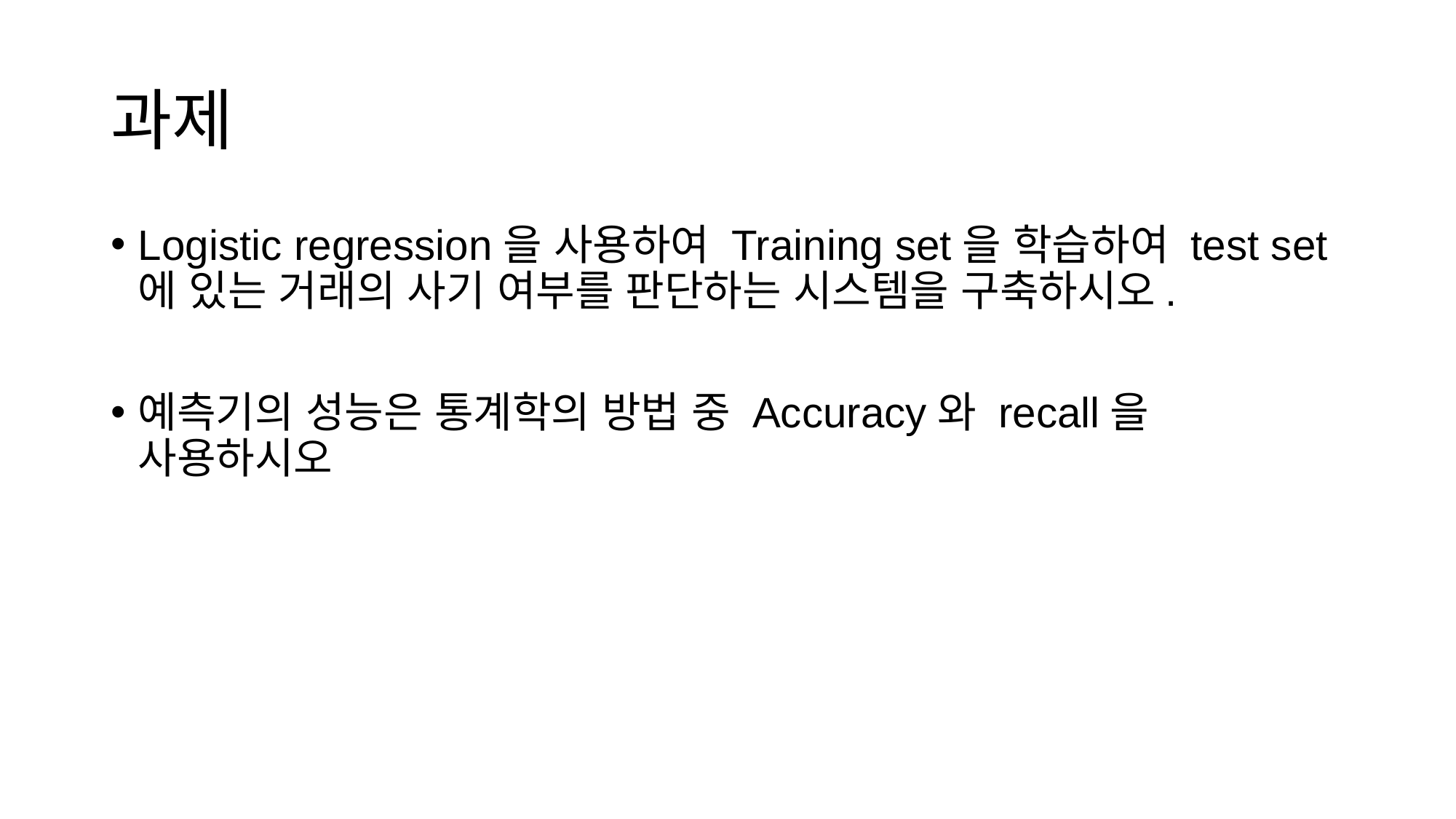

# 과제
Logistic regression을 사용하여 Training set을 학습하여 test set에 있는 거래의 사기 여부를 판단하는 시스템을 구축하시오.

예측기의 성능은 통계학의 방법 중 Accuracy와 recall을 사용하시오